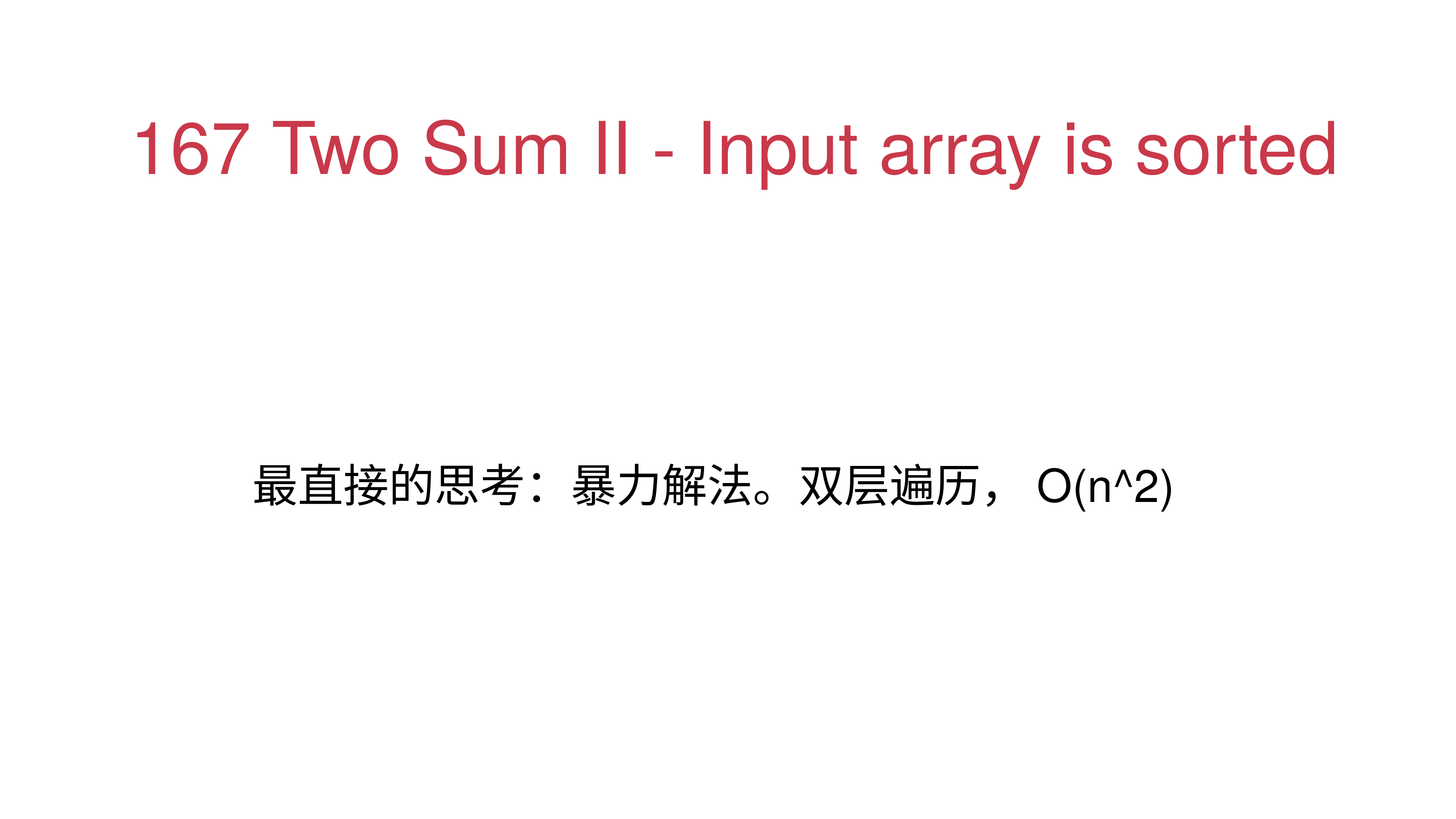

# 167 Two Sum II - Input array is sorted
最直接的思考：暴力解法。双层遍历，O(n^2)